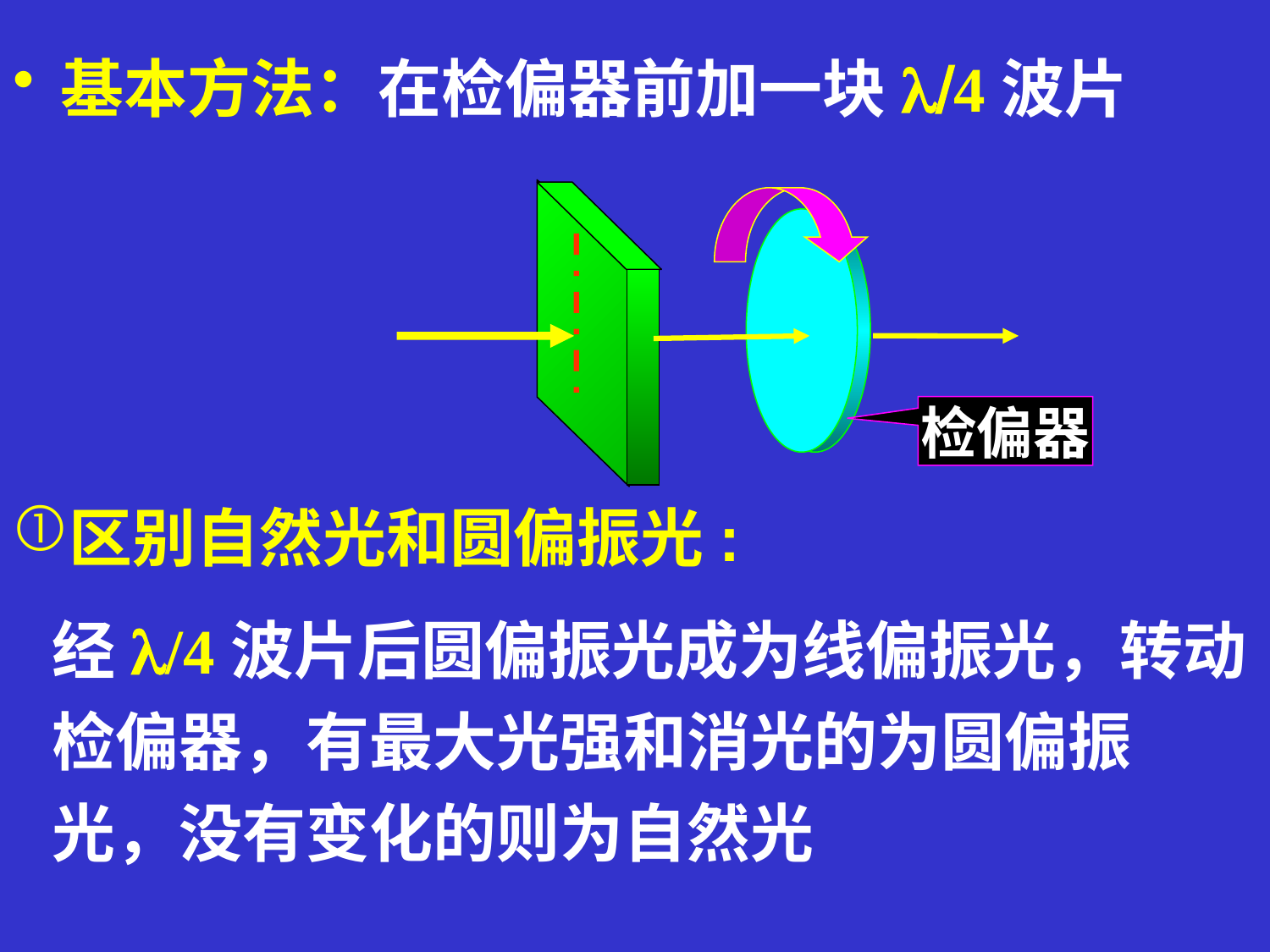

基本方法：在检偏器前加一块λ/4波片
#

检偏器

区别自然光和圆偏振光:
经λ/4波片后圆偏振光成为线偏振光，转动检偏器，有最大光强和消光的为圆偏振光，没有变化的则为自然光